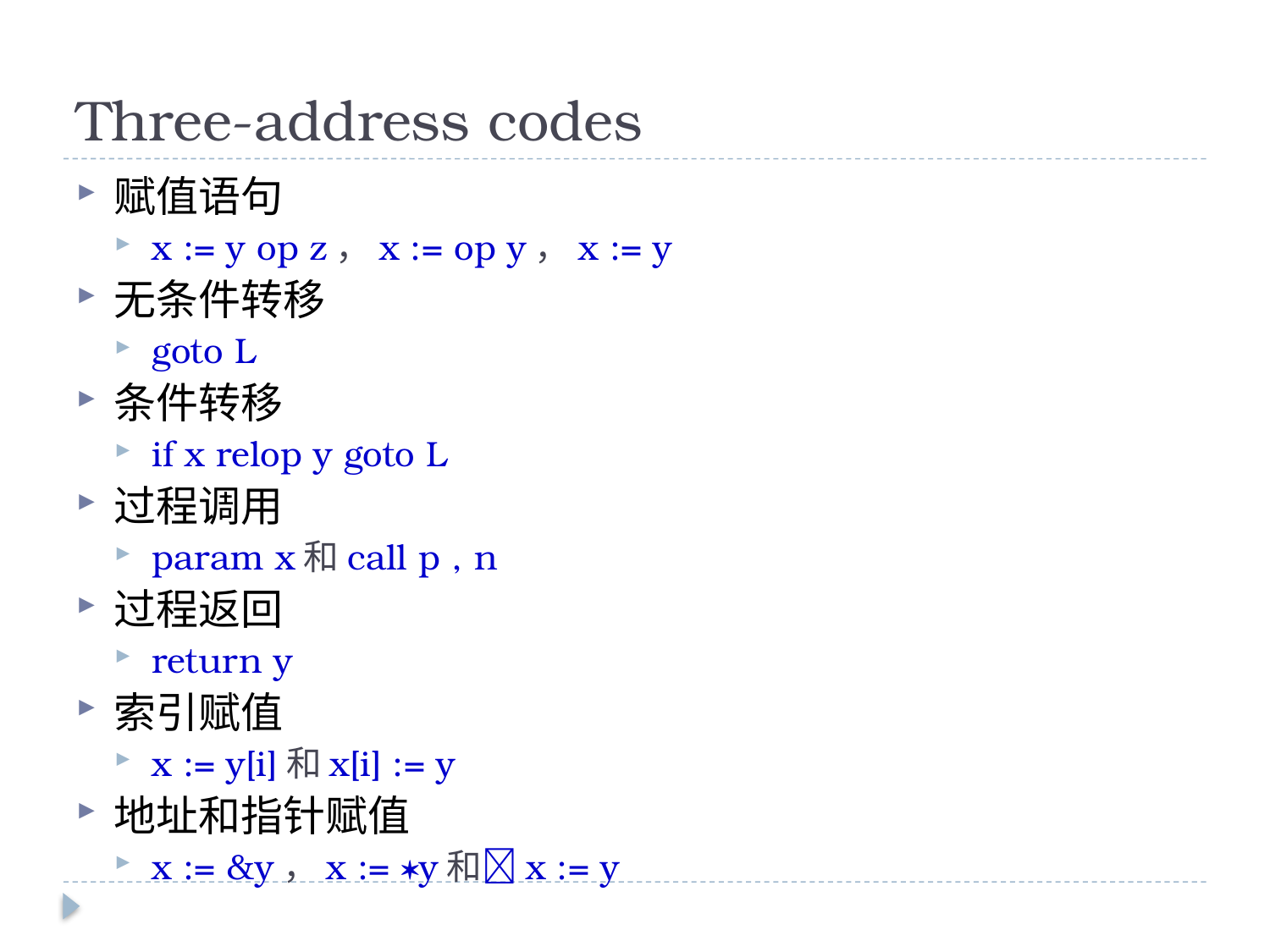

# Three-address codes
赋值语句
x := y op z，x := op y，x := y
无条件转移
goto L
条件转移
if x relop y goto L
过程调用
param x和call p , n
过程返回
return y
索引赋值
x := y[i]和x[i] := y
地址和指针赋值
x := &y，x := ∗y和∗x := y

20